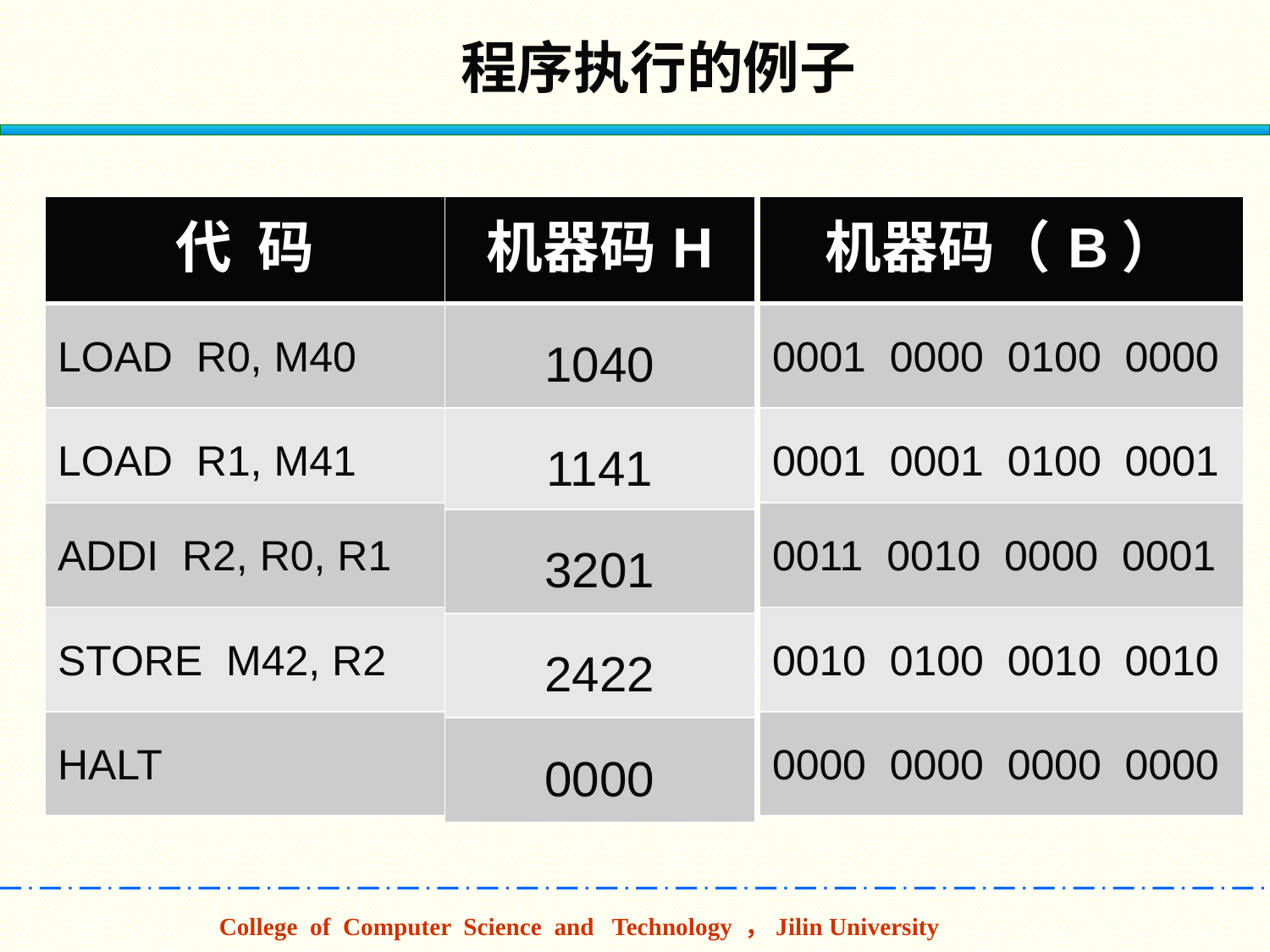

程序执行的例子
| 代 码 |
| --- |
| LOAD R0, M40 |
| LOAD R1, M41 |
| ADDI R2, R0, R1 |
| STORE M42, R2 |
| HALT |
| 机器码H |
| --- |
| 1040 |
| 1141 |
| 3201 |
| 2422 |
| 0000 |
| 机器码（B） |
| --- |
| 0001 0000 0100 0000 |
| 0001 0001 0100 0001 |
| 0011 0010 0000 0001 |
| 0010 0100 0010 0010 |
| 0000 0000 0000 0000 |